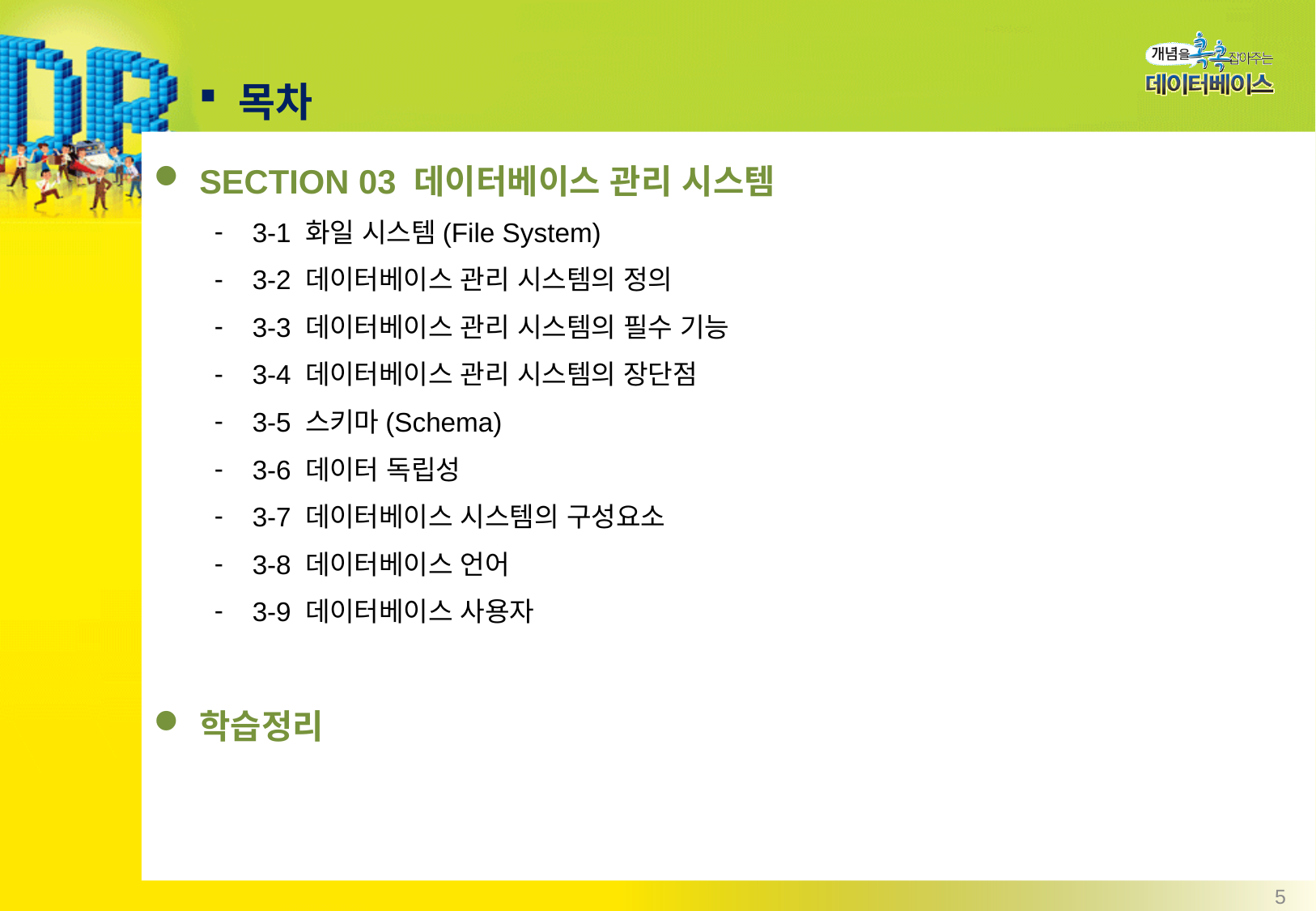

목차
SECTION 03 데이터베이스 관리 시스템
3-1 화일 시스템(File System)
3-2 데이터베이스 관리 시스템의 정의
3-3 데이터베이스 관리 시스템의 필수 기능
3-4 데이터베이스 관리 시스템의 장단점
3-5 스키마(Schema)
3-6 데이터 독립성
3-7 데이터베이스 시스템의 구성요소
3-8 데이터베이스 언어
3-9 데이터베이스 사용자

학습정리
5